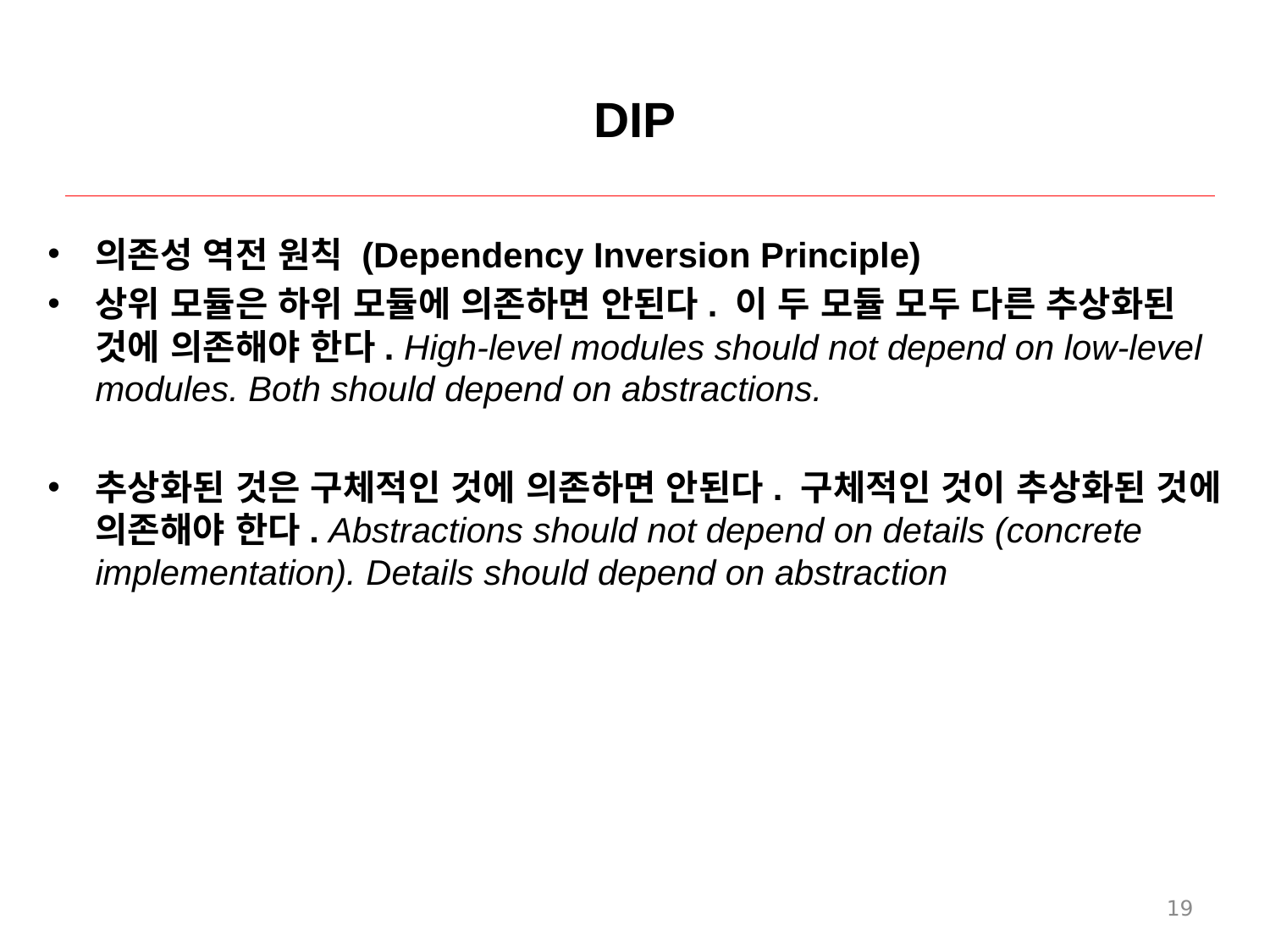

# DIP
의존성 역전 원칙 (Dependency Inversion Principle)
상위 모듈은 하위 모듈에 의존하면 안된다. 이 두 모듈 모두 다른 추상화된 것에 의존해야 한다. High-level modules should not depend on low-level modules. Both should depend on abstractions.

추상화된 것은 구체적인 것에 의존하면 안된다. 구체적인 것이 추상화된 것에 의존해야 한다. Abstractions should not depend on details (concrete implementation). Details should depend on abstraction

19